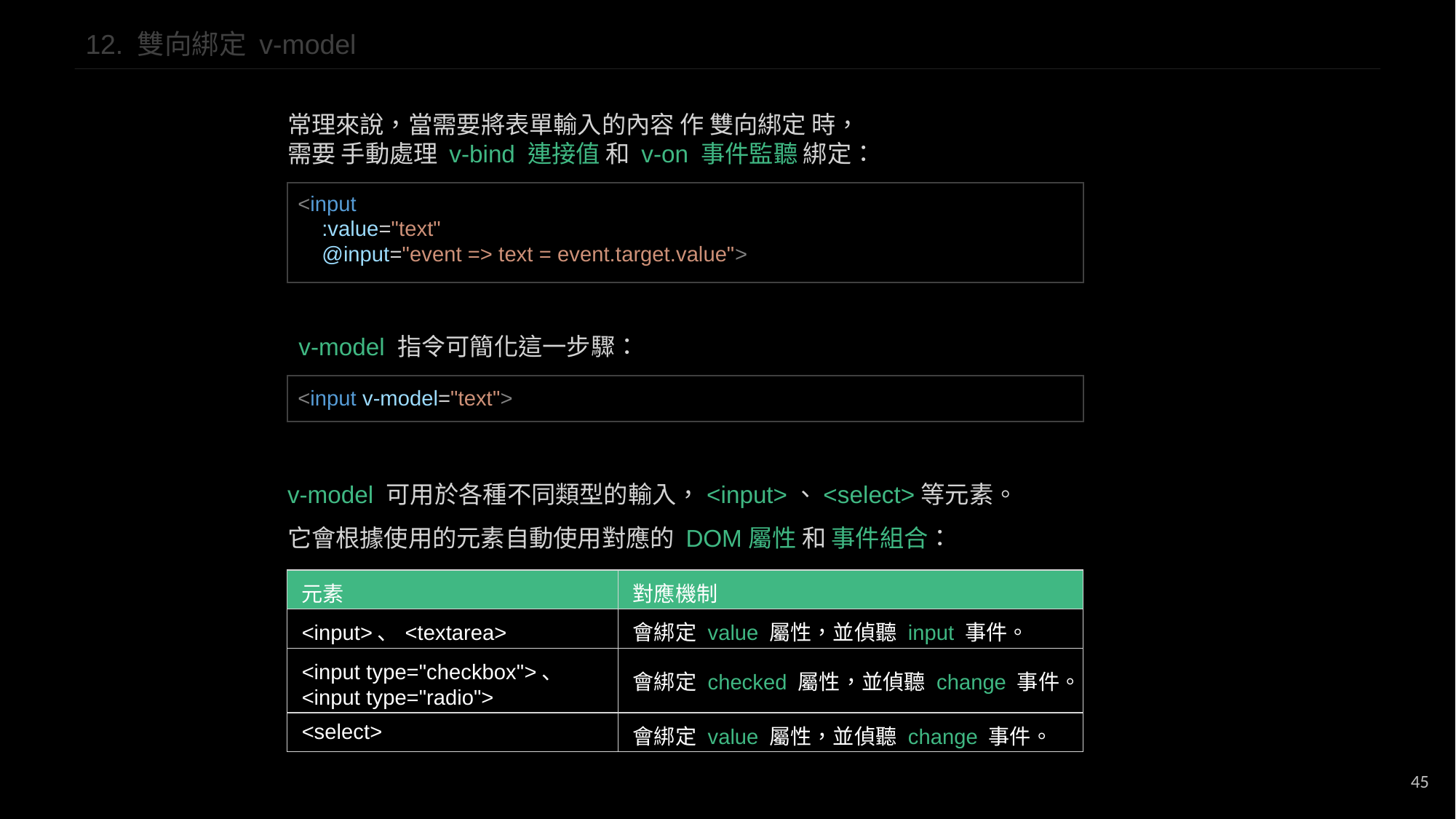

12. 雙向綁定 v-model
常理來說，當需要將表單輸入的內容 作 雙向綁定 時，
需要 手動處理 v-bind 連接值 和 v-on 事件監聽 綁定：

<input
    :value="text"
    @input="event => text = event.target.value">
v-model 指令可簡化這一步驟：

<input v-model="text">
v-model 可用於各種不同類型的輸入，<input>、<select>等元素。
它會根據使用的元素自動使用對應的 DOM屬性 和 事件組合：
| 元素 | 對應機制 |
| --- | --- |
| <input>、<textarea> | 會綁定 value 屬性，並偵聽 input 事件。 |
| <input type="checkbox">、 <input type="radio"> | 會綁定 checked 屬性，並偵聽 change 事件。 |
| <select> | 會綁定 value 屬性，並偵聽 change 事件。 |
45